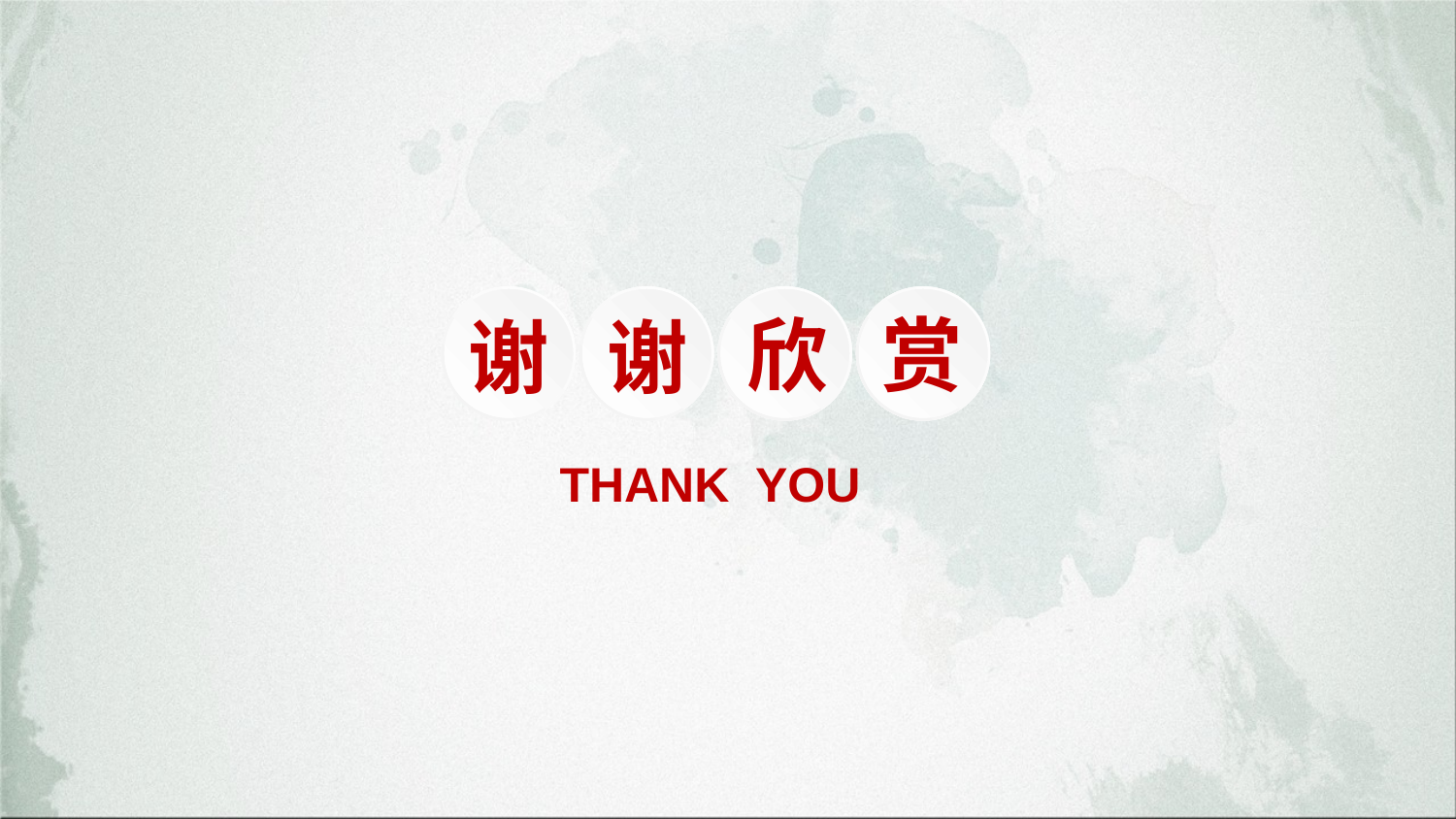

欣
赏
谢
谢
THANK  YOU
延时符